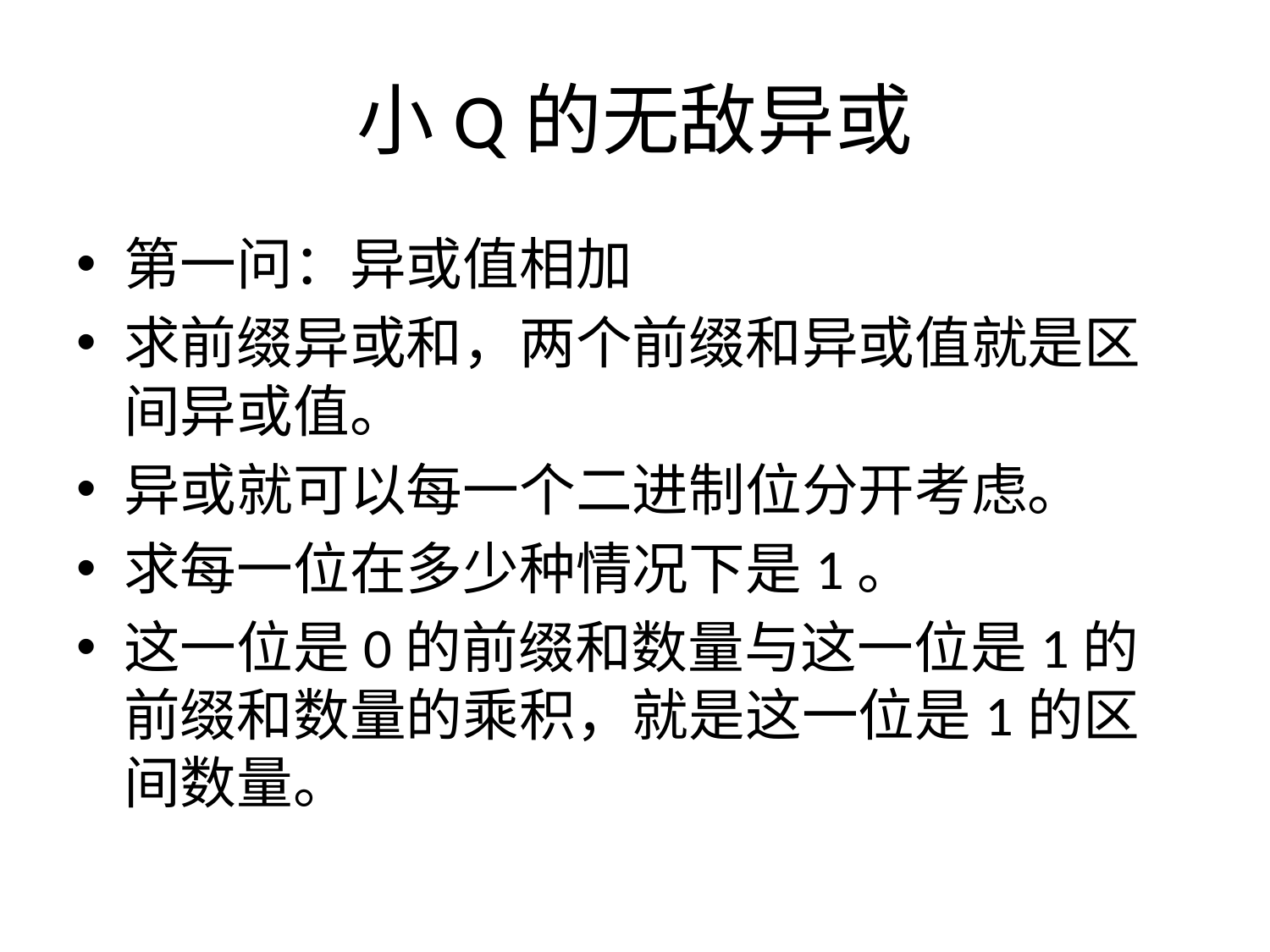

# 小Q的无敌异或
第一问：异或值相加
求前缀异或和，两个前缀和异或值就是区间异或值。
异或就可以每一个二进制位分开考虑。
求每一位在多少种情况下是1。
这一位是0的前缀和数量与这一位是1的前缀和数量的乘积，就是这一位是1的区间数量。